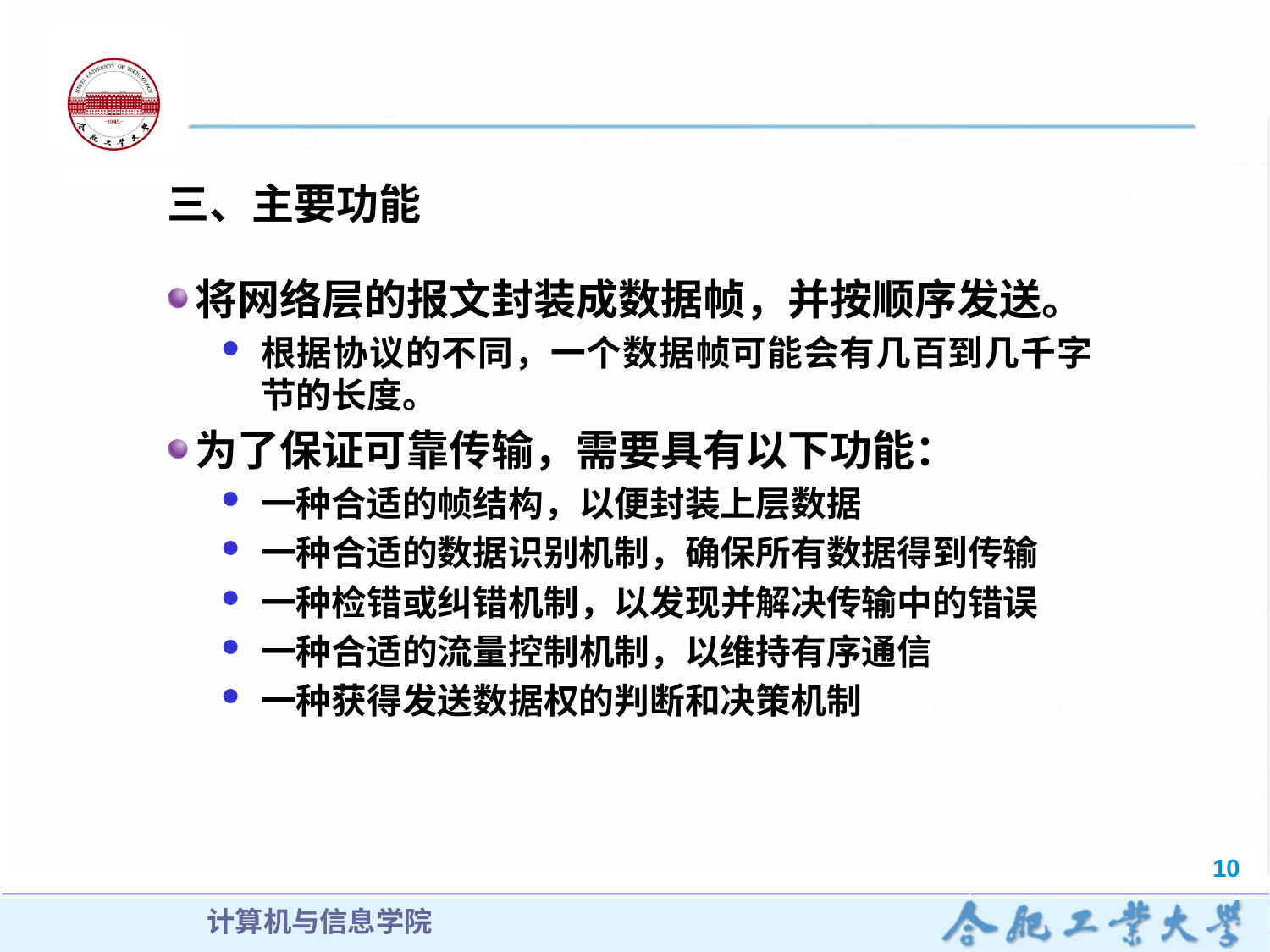

三、主要功能
将网络层的报文封装成数据帧，并按顺序发送。
根据协议的不同，一个数据帧可能会有几百到几千字节的长度。
为了保证可靠传输，需要具有以下功能：
一种合适的帧结构，以便封装上层数据
一种合适的数据识别机制，确保所有数据得到传输
一种检错或纠错机制，以发现并解决传输中的错误
一种合适的流量控制机制，以维持有序通信
一种获得发送数据权的判断和决策机制